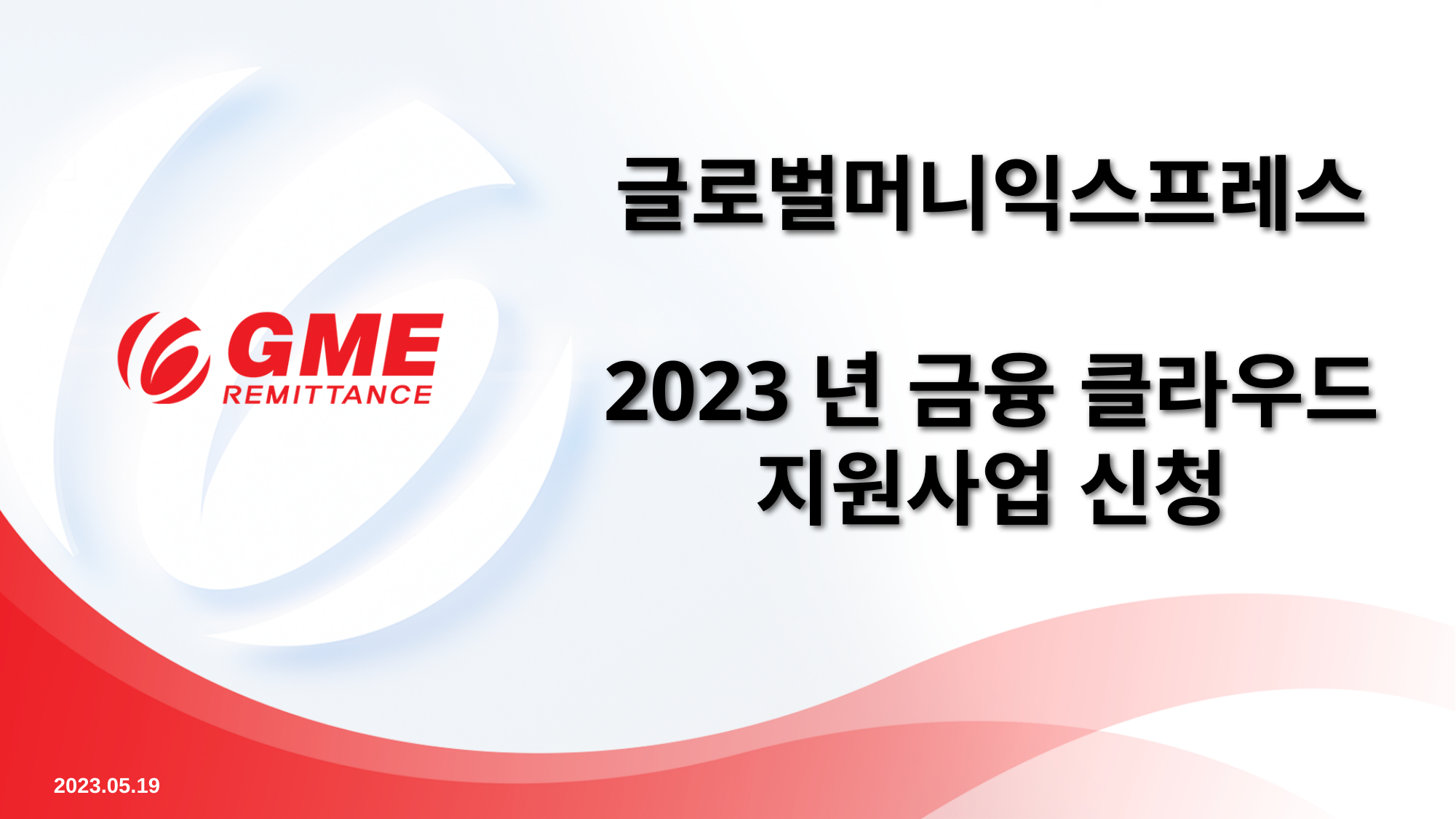

글로벌머니익스프레스

2023년 금융 클라우드 지원사업 신청
2023.05.19